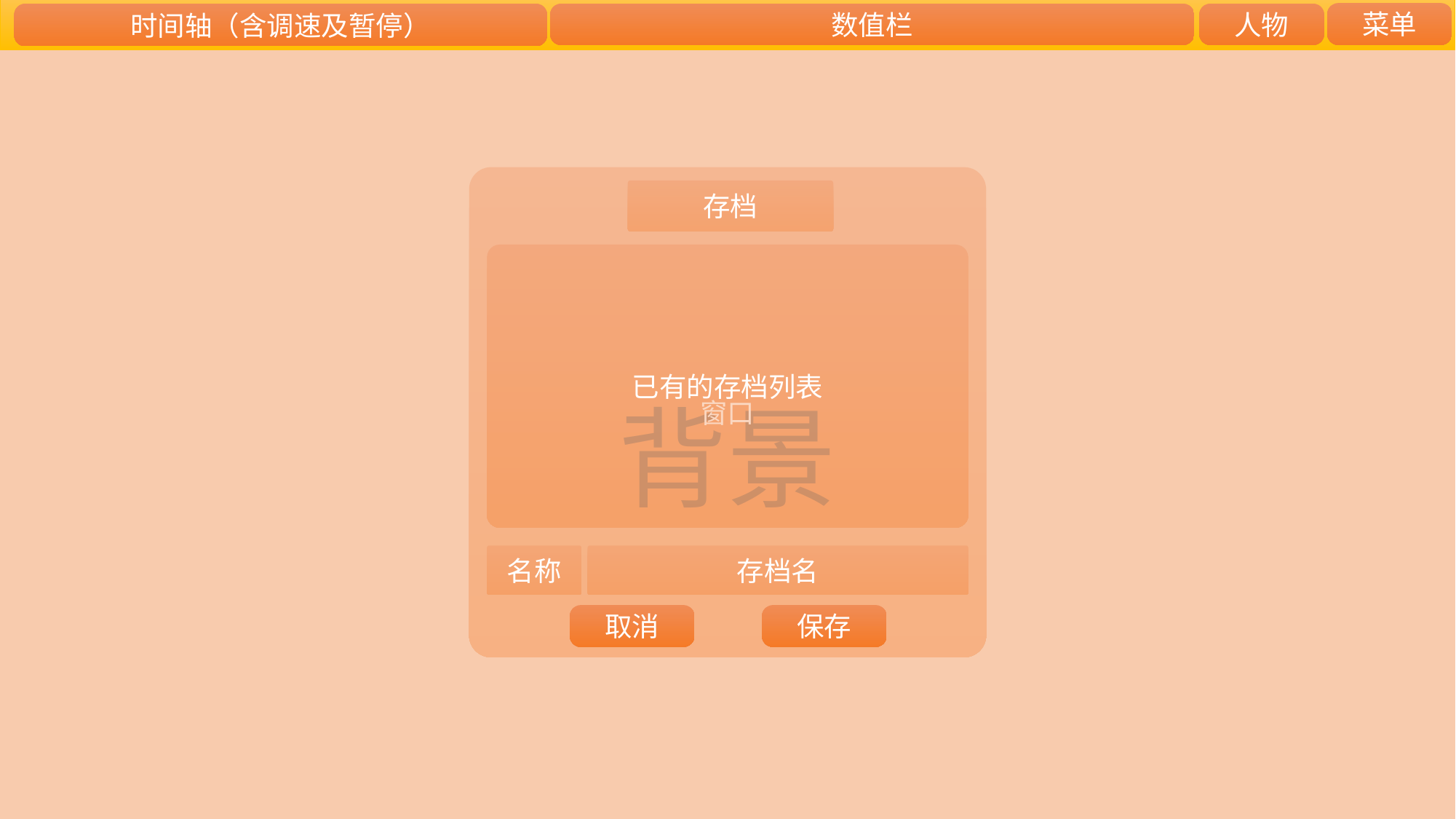

菜单
时间轴（含调速及暂停）
数值栏
人物
窗口
存档
已有的存档列表
背景
名称
存档名
取消
保存